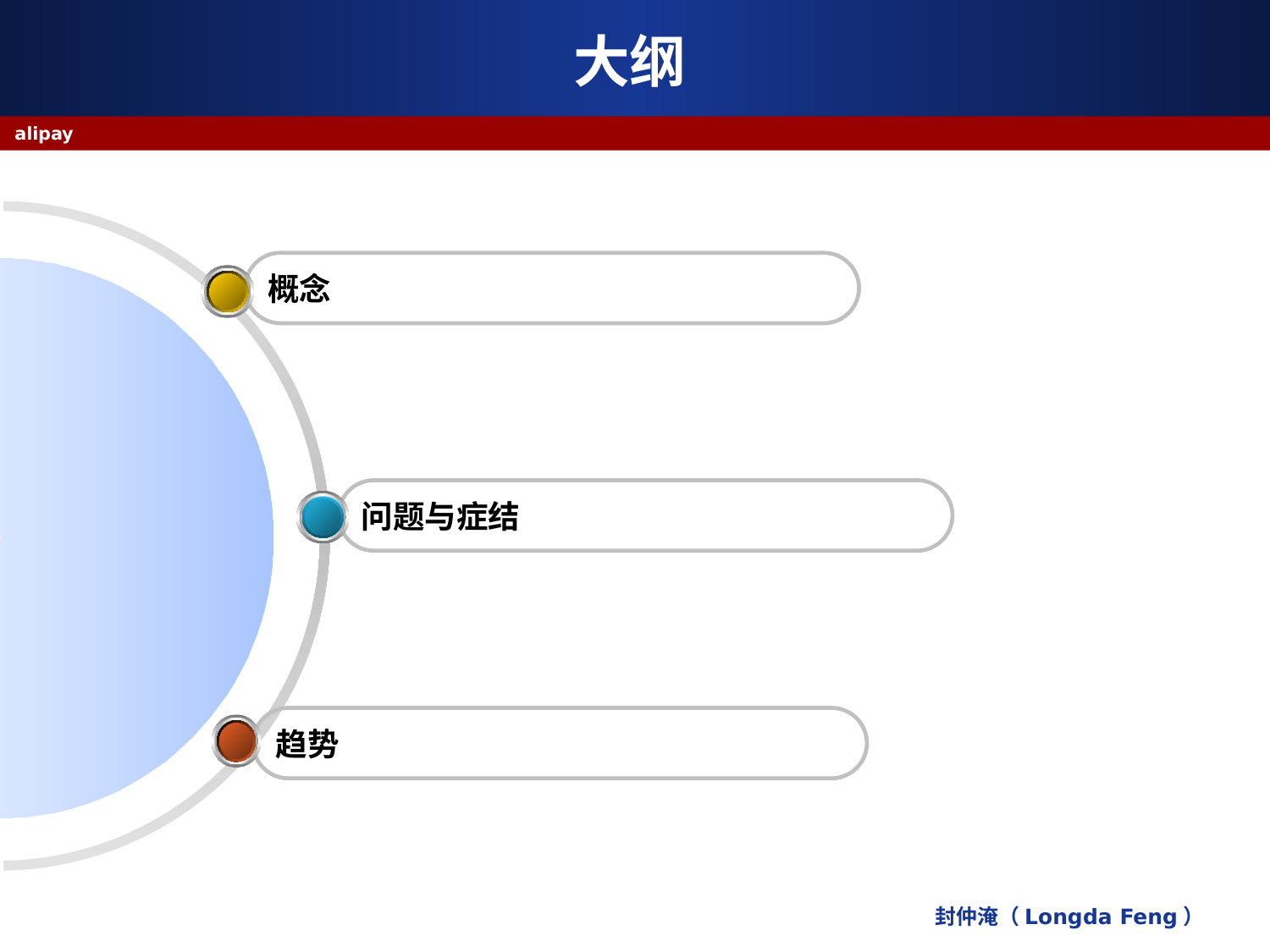

# 大纲

alipay

概念

问题与症结

趋势

封仲淹（Longda Feng）